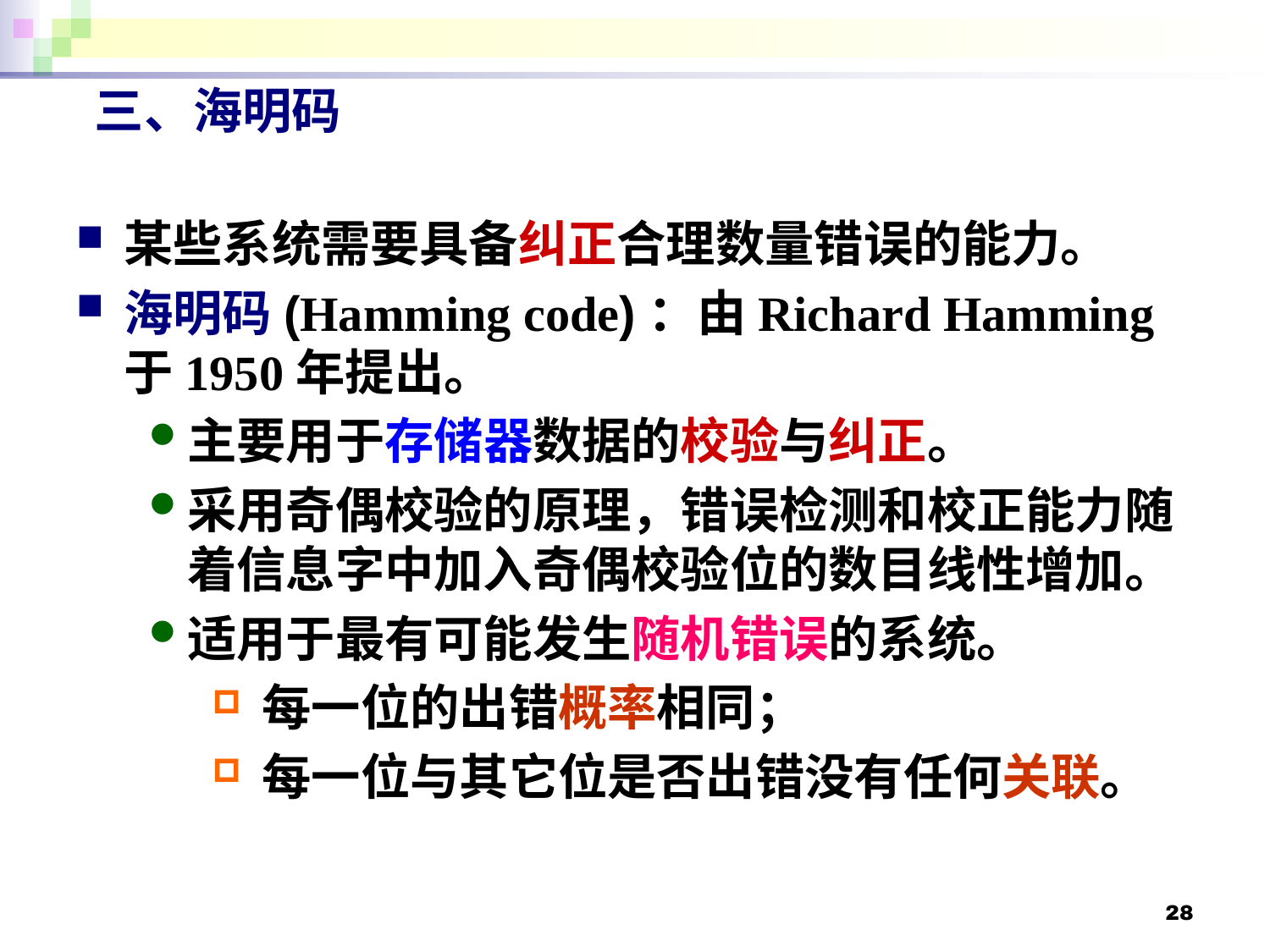

# 三、海明码
某些系统需要具备纠正合理数量错误的能力。
海明码(Hamming code)：由Richard Hamming于1950年提出。
主要用于存储器数据的校验与纠正。
采用奇偶校验的原理，错误检测和校正能力随着信息字中加入奇偶校验位的数目线性增加。
适用于最有可能发生随机错误的系统。
每一位的出错概率相同；
每一位与其它位是否出错没有任何关联。
28